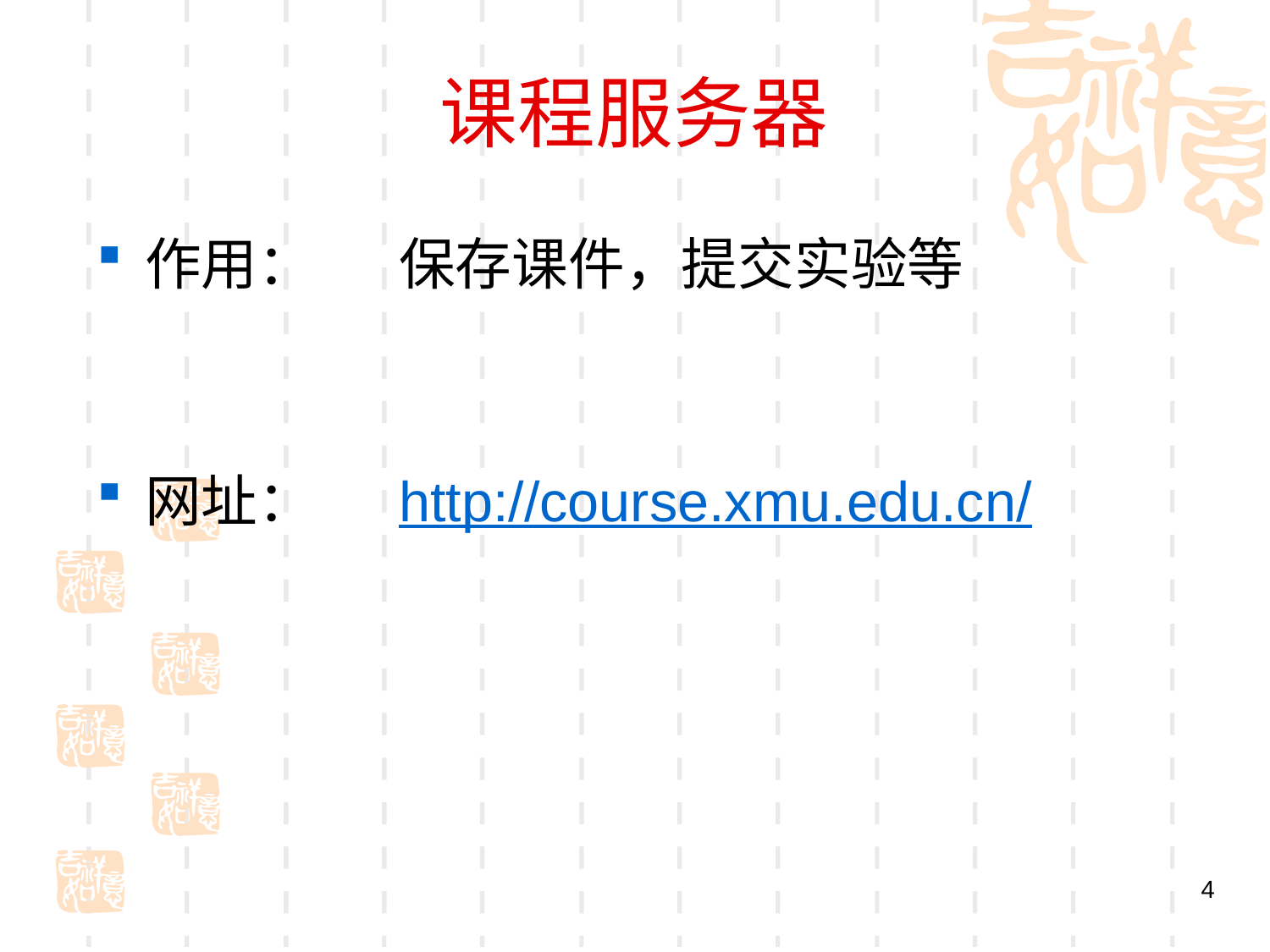

# 课程服务器
作用：	保存课件，提交实验等

网址：	http://course.xmu.edu.cn/
4